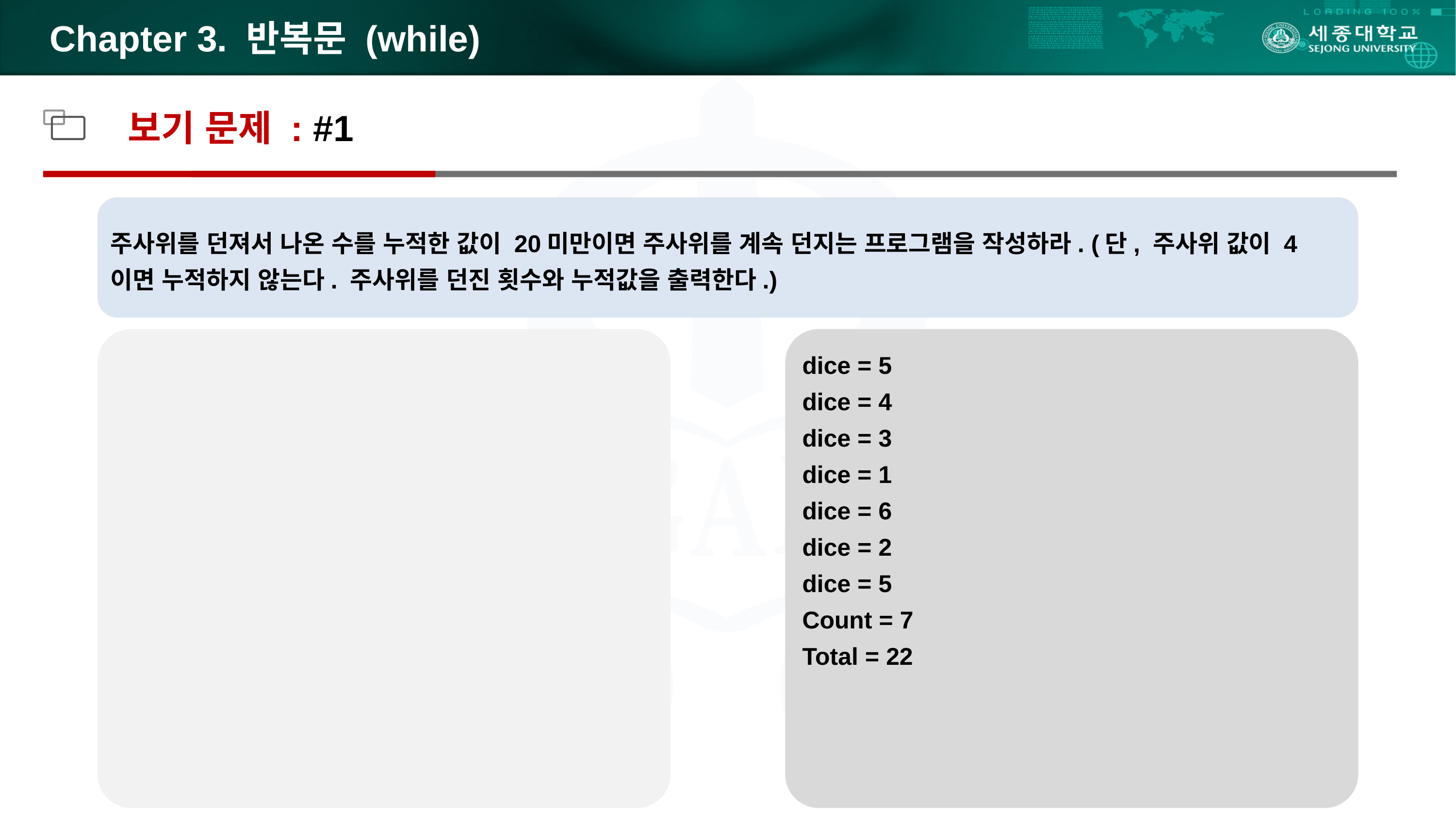

# Chapter 3. 반복문 (while)
보기 문제 : #1
주사위를 던져서 나온 수를 누적한 값이 20미만이면 주사위를 계속 던지는 프로그램을 작성하라. (단, 주사위 값이 4이면 누적하지 않는다. 주사위를 던진 횟수와 누적값을 출력한다.)

dice = 5
dice = 4
dice = 3
dice = 1
dice = 6
dice = 2
dice = 5
Count = 7
Total = 22